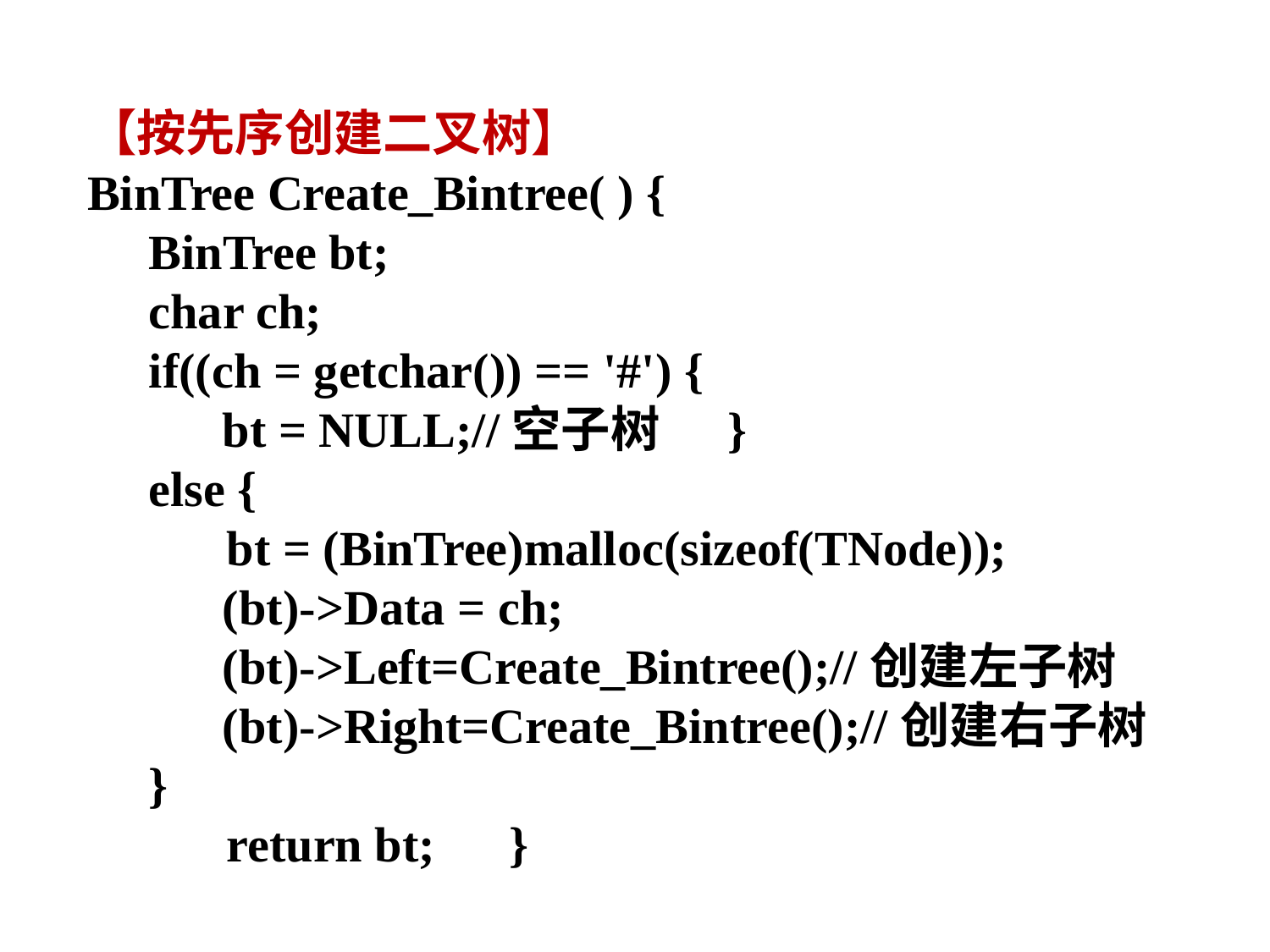

【按先序创建二叉树】
BinTree Create_Bintree( ) {
     BinTree bt;
     char ch;
     if((ch = getchar()) == '#') {
           bt = NULL;//空子树     }
     else {
	 bt = (BinTree)malloc(sizeof(TNode));
           (bt)->Data = ch;
           (bt)->Left=Create_Bintree();//创建左子树
           (bt)->Right=Create_Bintree();//创建右子树
     }
	 return bt;      }